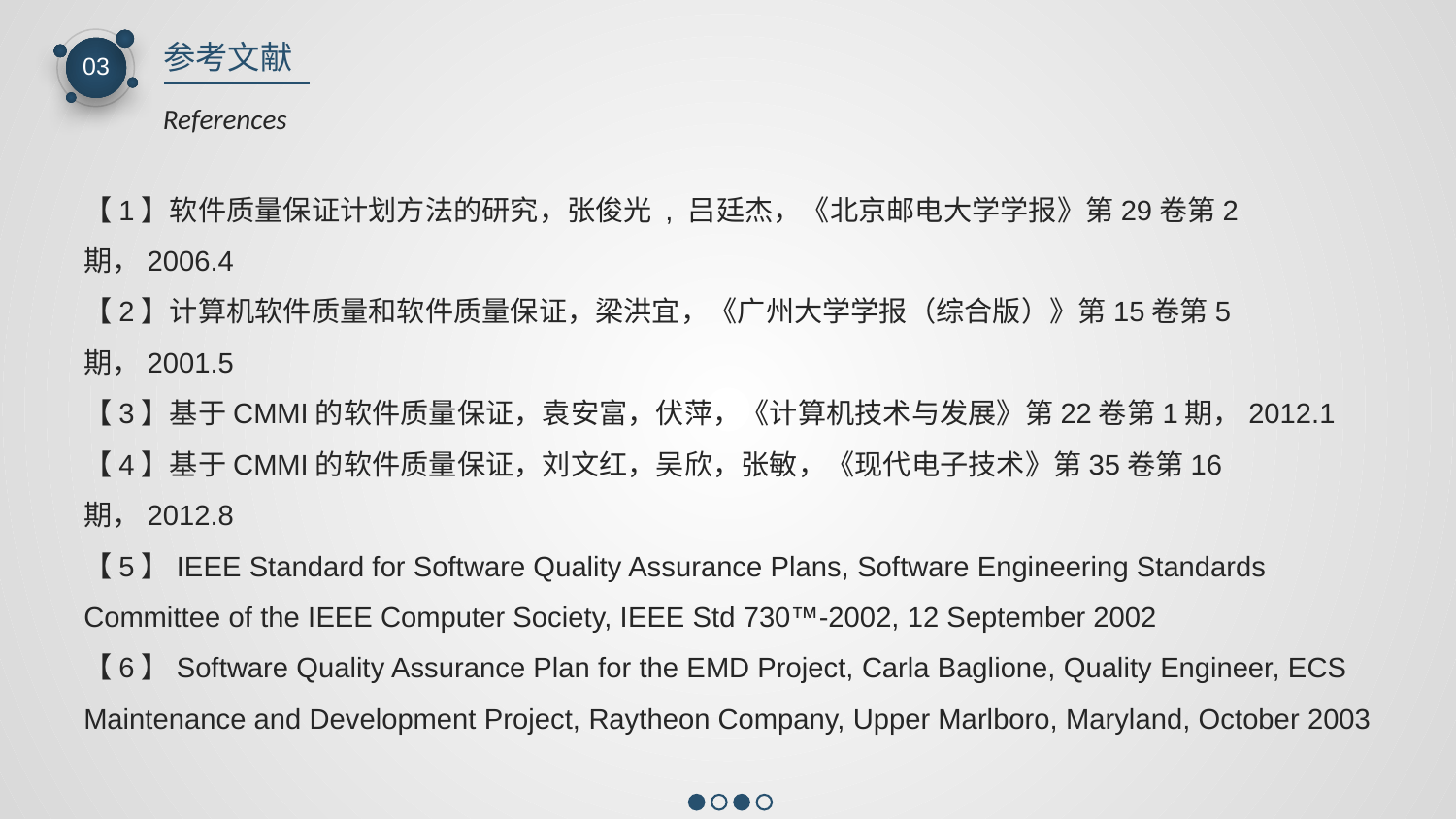

参考文献
03
References
【1】软件质量保证计划方法的研究，张俊光 , 吕廷杰，《北京邮电大学学报》第29卷第2期，2006.4
【2】计算机软件质量和软件质量保证，梁洪宜，《广州大学学报（综合版）》第15卷第5期，2001.5
【3】基于CMMI的软件质量保证，袁安富，伏萍，《计算机技术与发展》第22卷第1期，2012.1
【4】基于CMMI的软件质量保证，刘文红，吴欣，张敏，《现代电子技术》第35卷第16期，2012.8
【5】IEEE Standard for Software Quality Assurance Plans, Software Engineering Standards Committee of the IEEE Computer Society, IEEE Std 730™-2002, 12 September 2002
【6】Software Quality Assurance Plan for the EMD Project, Carla Baglione, Quality Engineer, ECS Maintenance and Development Project, Raytheon Company, Upper Marlboro, Maryland, October 2003